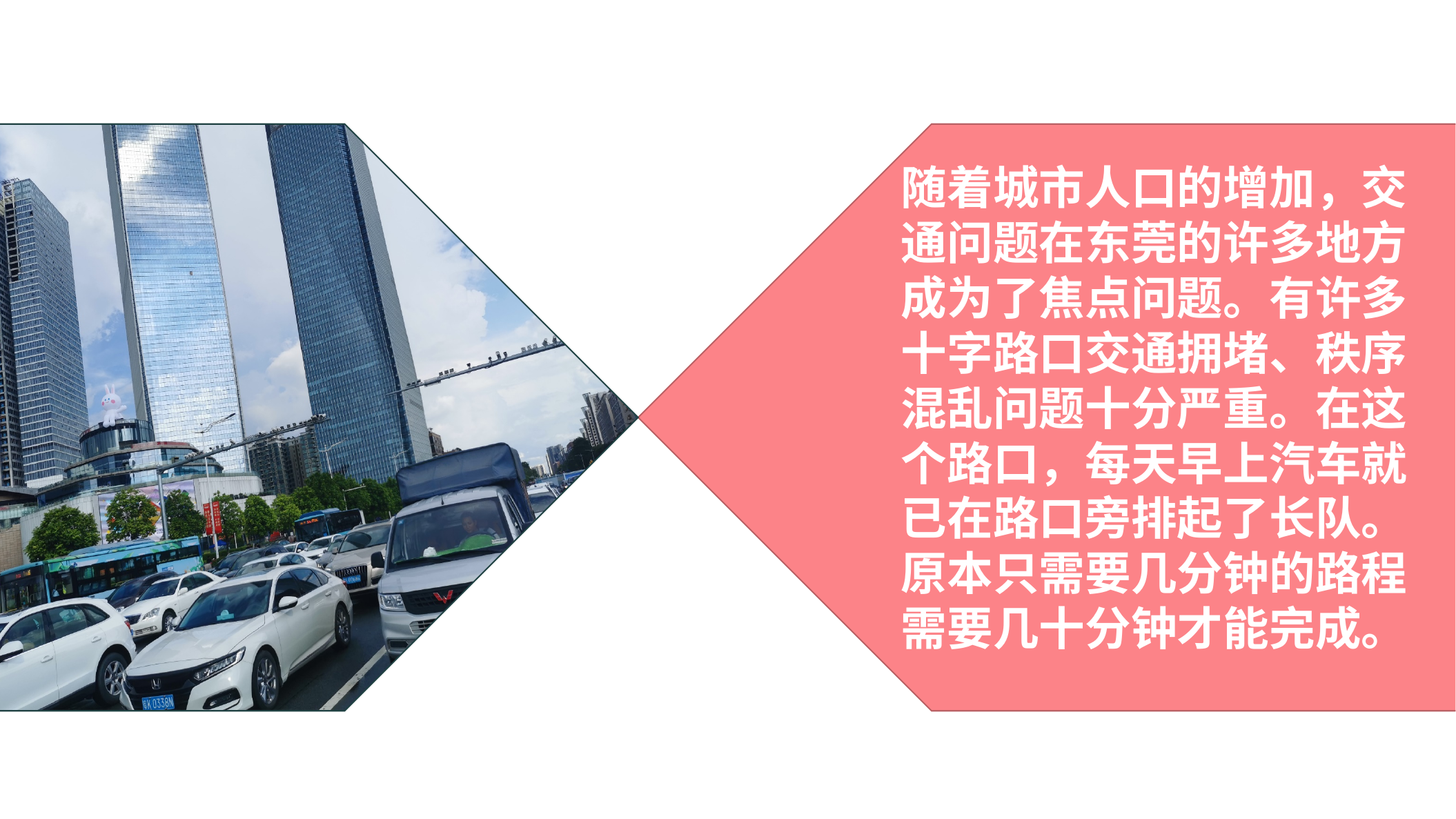

随着城市人口的增加，交通问题在东莞的许多地方成为了焦点问题。有许多十字路口交通拥堵、秩序混乱问题十分严重。在这个路口，每天早上汽车就已在路口旁排起了长队。原本只需要几分钟的路程需要几十分钟才能完成。